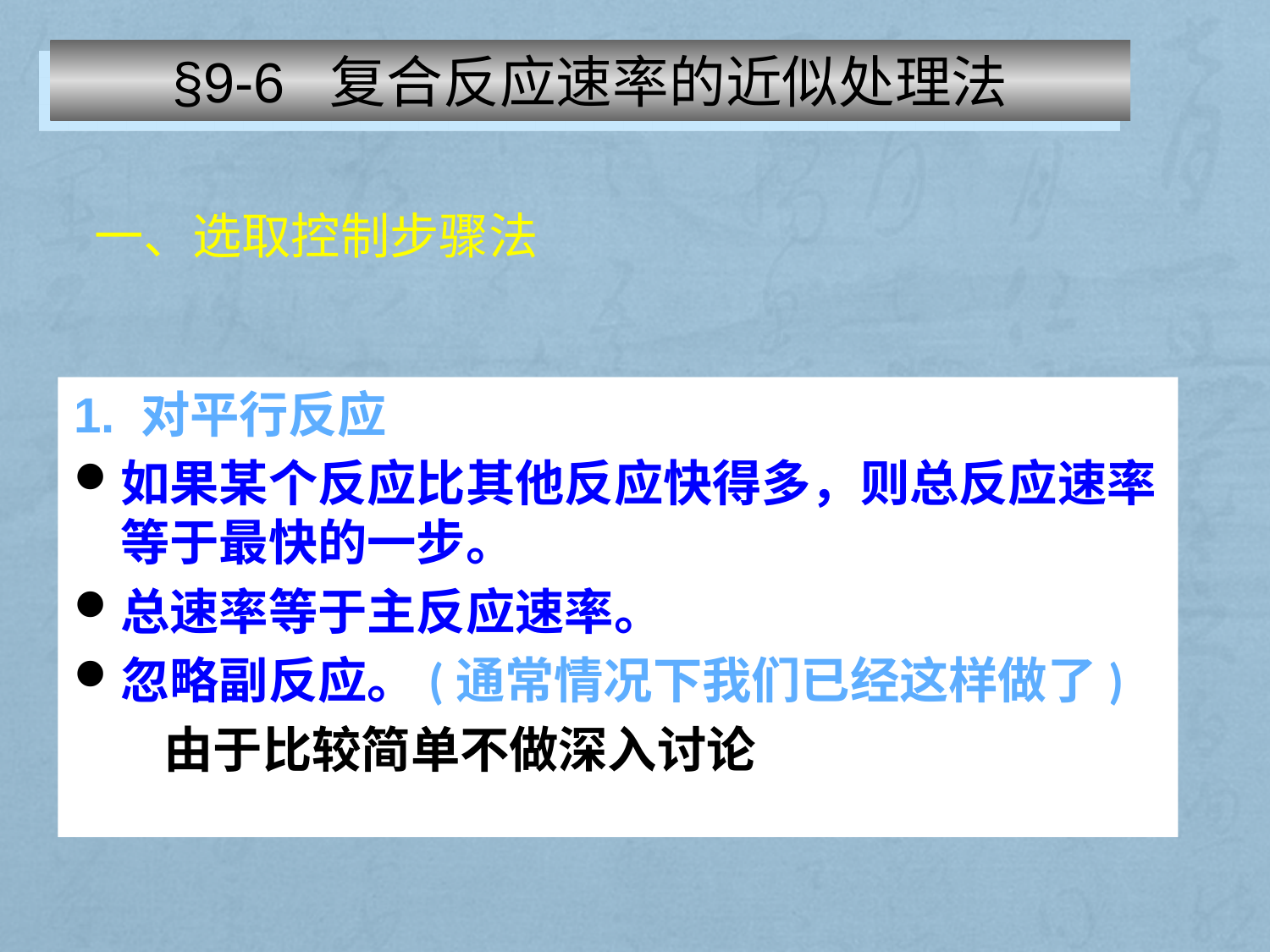

§9-6  复合反应速率的近似处理法
一、选取控制步骤法
1. 对平行反应
如果某个反应比其他反应快得多，则总反应速率等于最快的一步。
总速率等于主反应速率。
忽略副反应。(通常情况下我们已经这样做了)
       由于比较简单不做深入讨论